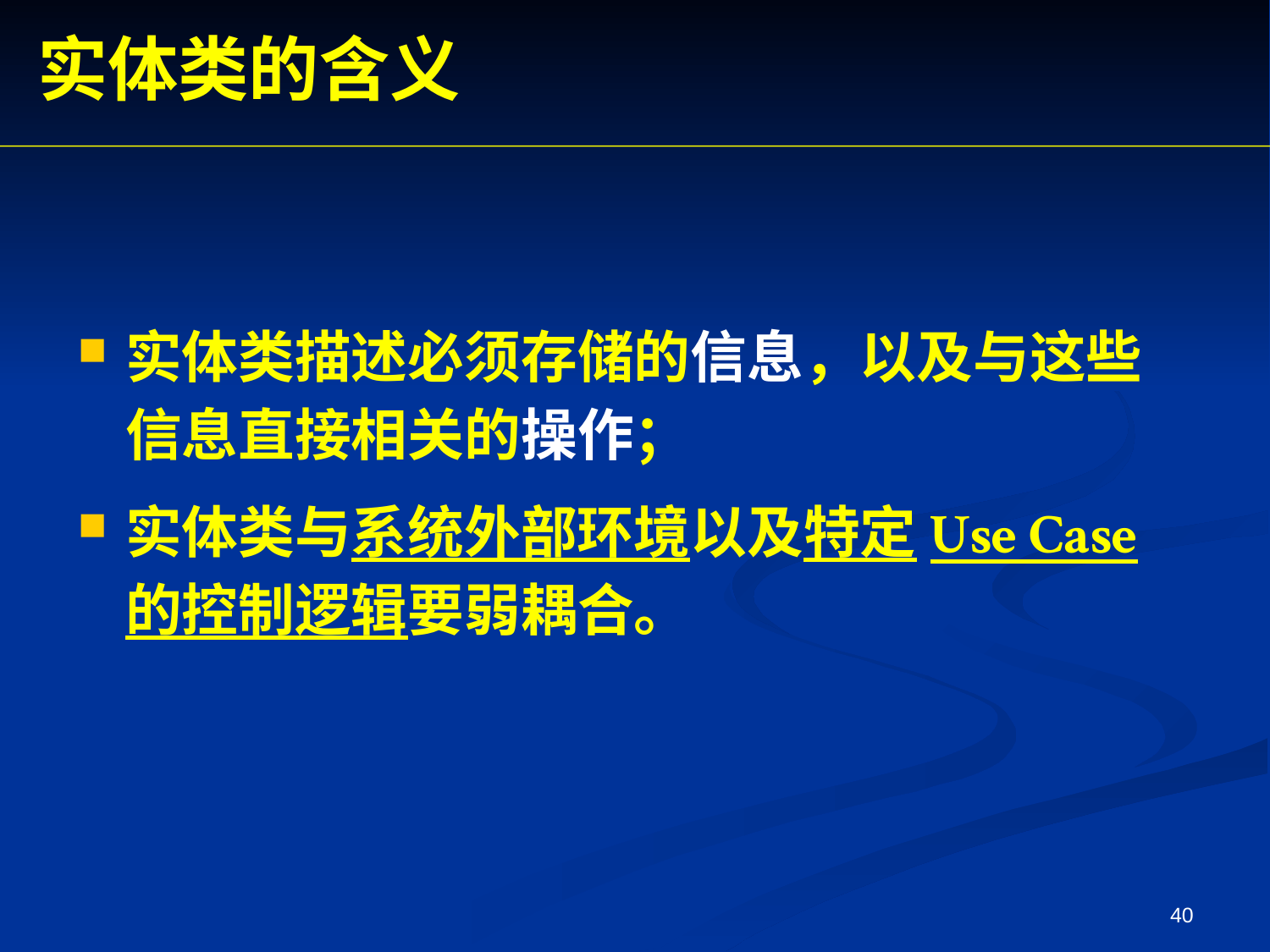

实体类的含义

实体类描述必须存储的信息，以及与这些信息直接相关的操作；
实体类与系统外部环境以及特定Use Case的控制逻辑要弱耦合。
40